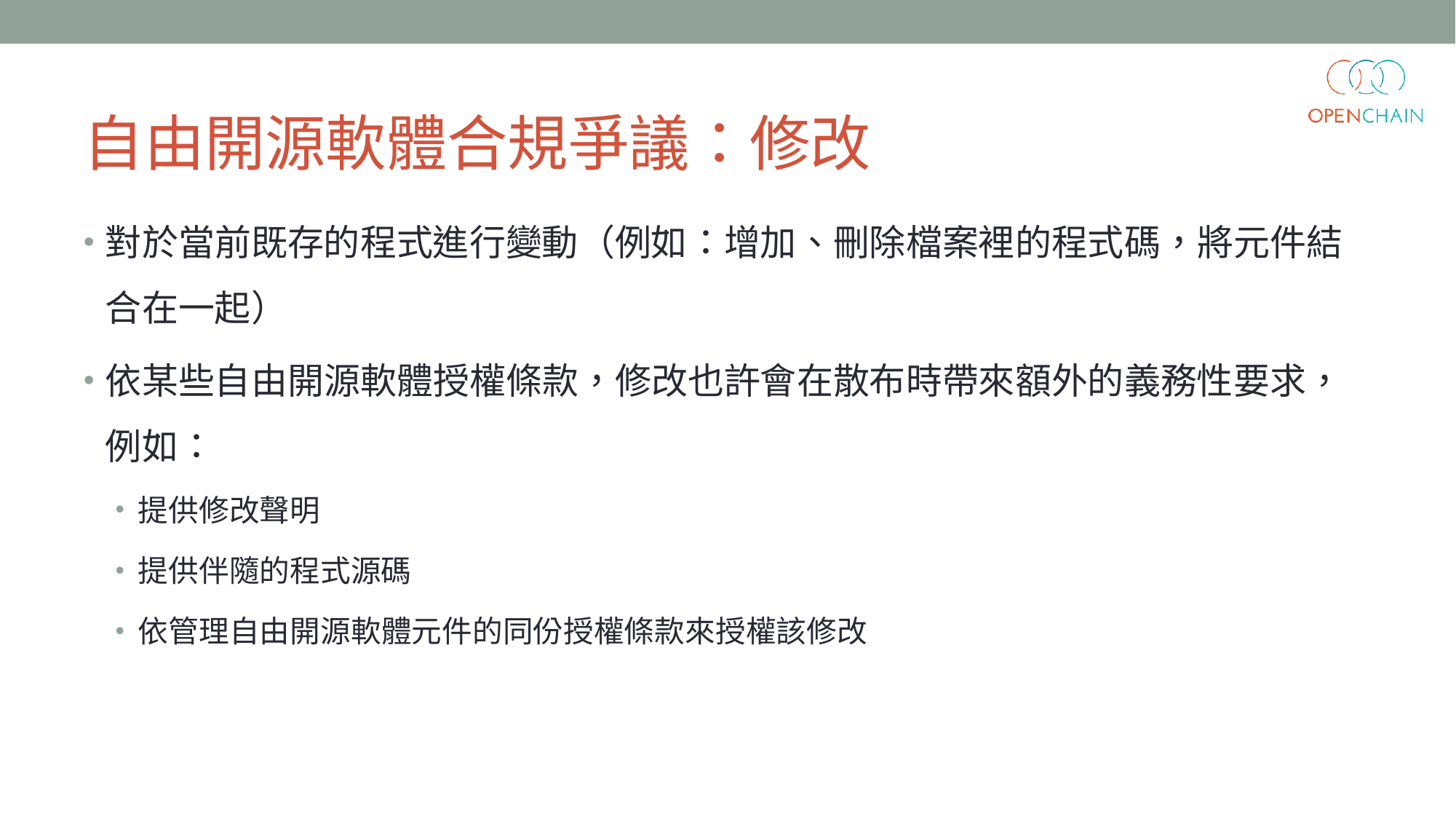

# 自由開源軟體合規爭議：修改
對於當前既存的程式進行變動（例如：增加、刪除檔案裡的程式碼，將元件結合在一起）
依某些自由開源軟體授權條款，修改也許會在散布時帶來額外的義務性要求，例如：
提供修改聲明
提供伴隨的程式源碼
依管理自由開源軟體元件的同份授權條款來授權該修改